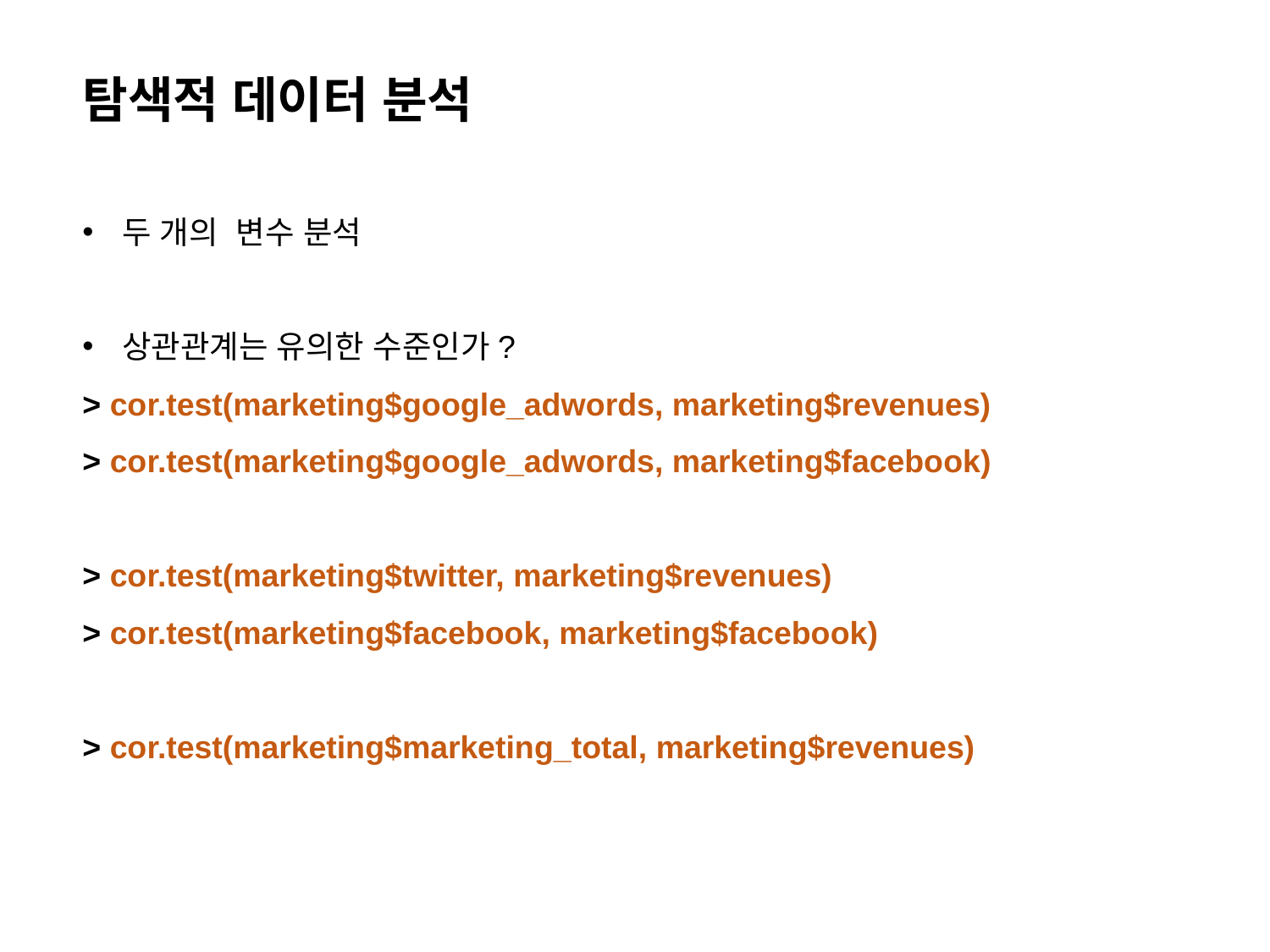

탐색적 데이터 분석
두 개의  변수 분석

상관관계는 유의한 수준인가?
> cor.test(marketing$google_adwords, marketing$revenues)
> cor.test(marketing$google_adwords, marketing$facebook)

> cor.test(marketing$twitter, marketing$revenues)
> cor.test(marketing$facebook, marketing$facebook)

> cor.test(marketing$marketing_total, marketing$revenues)